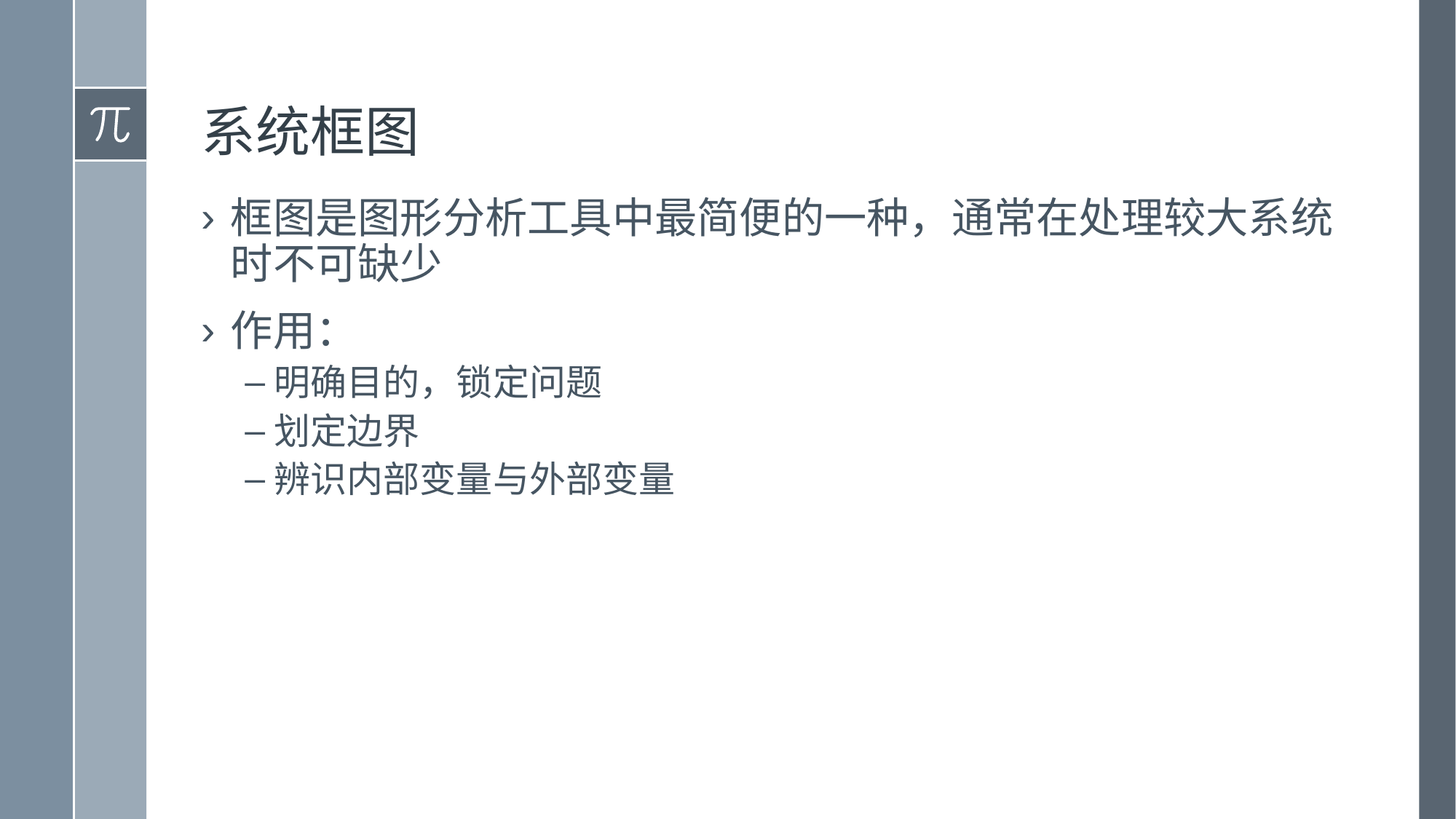

# 系统框图
框图是图形分析工具中最简便的一种，通常在处理较大系统时不可缺少
作用：
明确目的，锁定问题
划定边界
辨识内部变量与外部变量